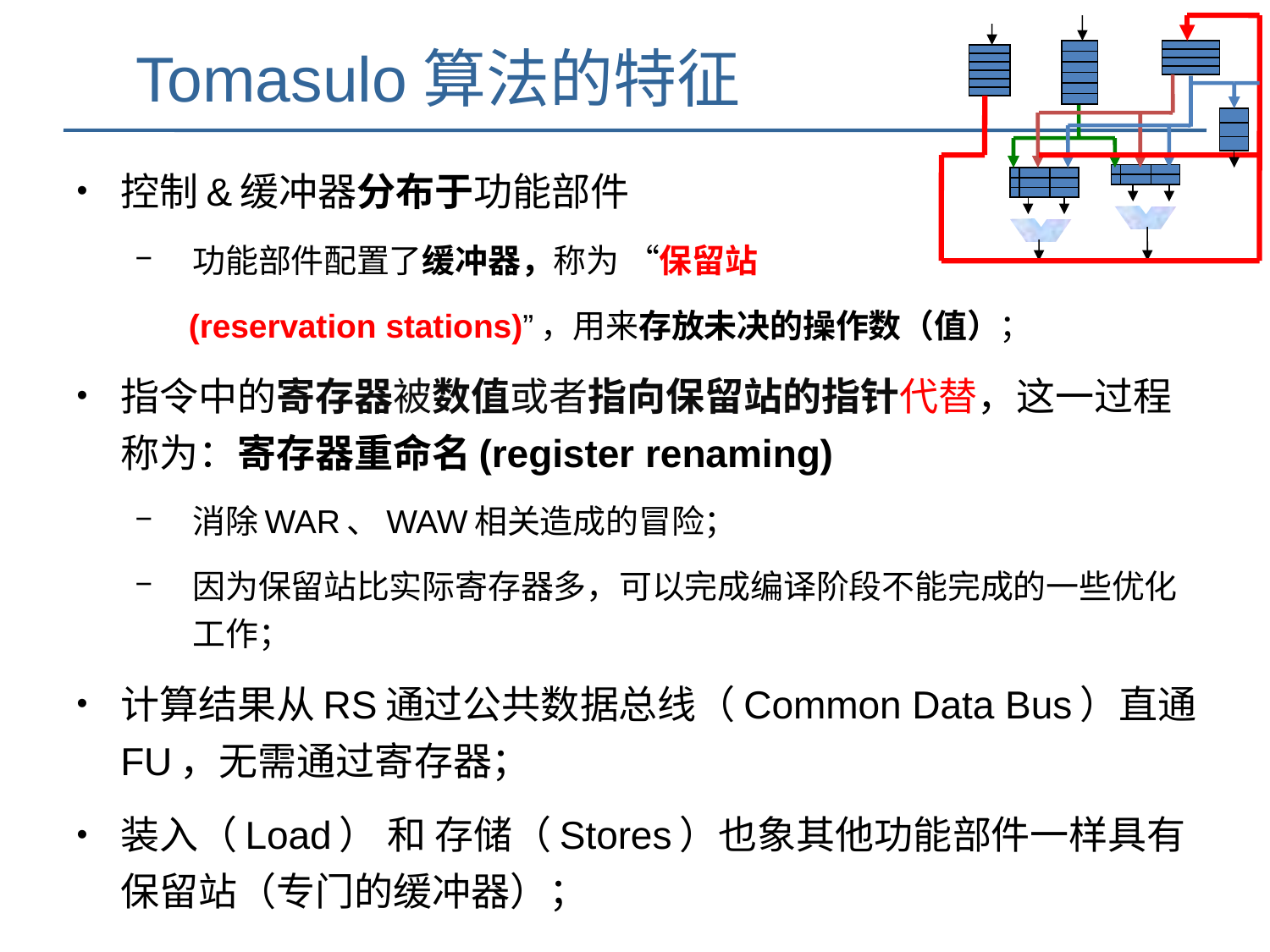

# Tomasulo算法的特征
控制&缓冲器分布于功能部件
功能部件配置了缓冲器，称为 “保留站
      (reservation stations)”，用来存放未决的操作数（值）；
指令中的寄存器被数值或者指向保留站的指针代替，这一过程称为：寄存器重命名(register renaming)
消除WAR、WAW相关造成的冒险；
因为保留站比实际寄存器多，可以完成编译阶段不能完成的一些优化工作；
计算结果从RS通过公共数据总线（Common Data Bus）直通FU，无需通过寄存器；
装入（Load） 和 存储（Stores）也象其他功能部件一样具有保留站（专门的缓冲器）；